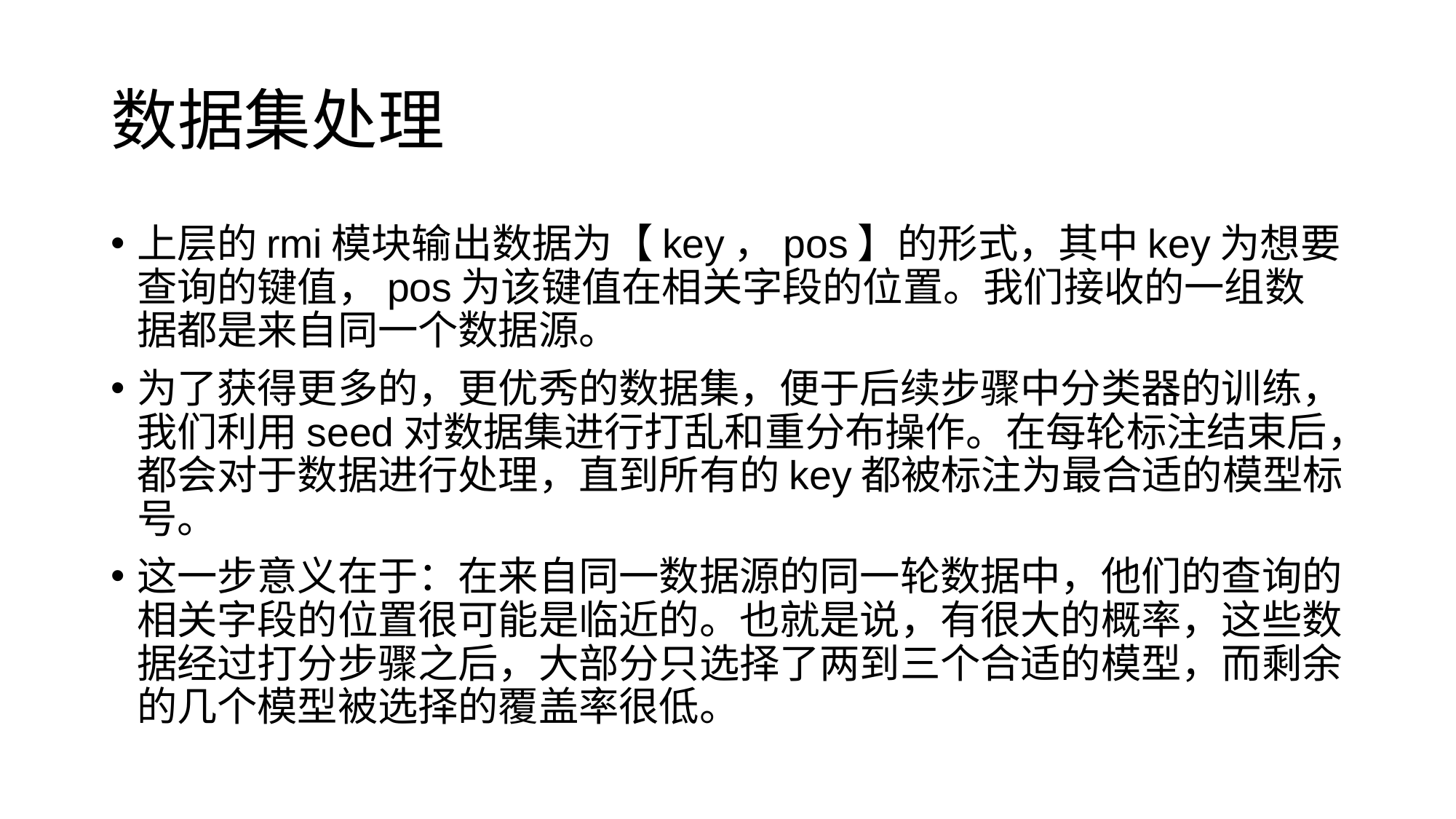

# 数据集处理
上层的rmi模块输出数据为【key，pos】的形式，其中key为想要查询的键值，pos为该键值在相关字段的位置。我们接收的一组数据都是来自同一个数据源。
为了获得更多的，更优秀的数据集，便于后续步骤中分类器的训练，我们利用seed对数据集进行打乱和重分布操作。在每轮标注结束后，都会对于数据进行处理，直到所有的key都被标注为最合适的模型标号。
这一步意义在于：在来自同一数据源的同一轮数据中，他们的查询的相关字段的位置很可能是临近的。也就是说，有很大的概率，这些数据经过打分步骤之后，大部分只选择了两到三个合适的模型，而剩余的几个模型被选择的覆盖率很低。